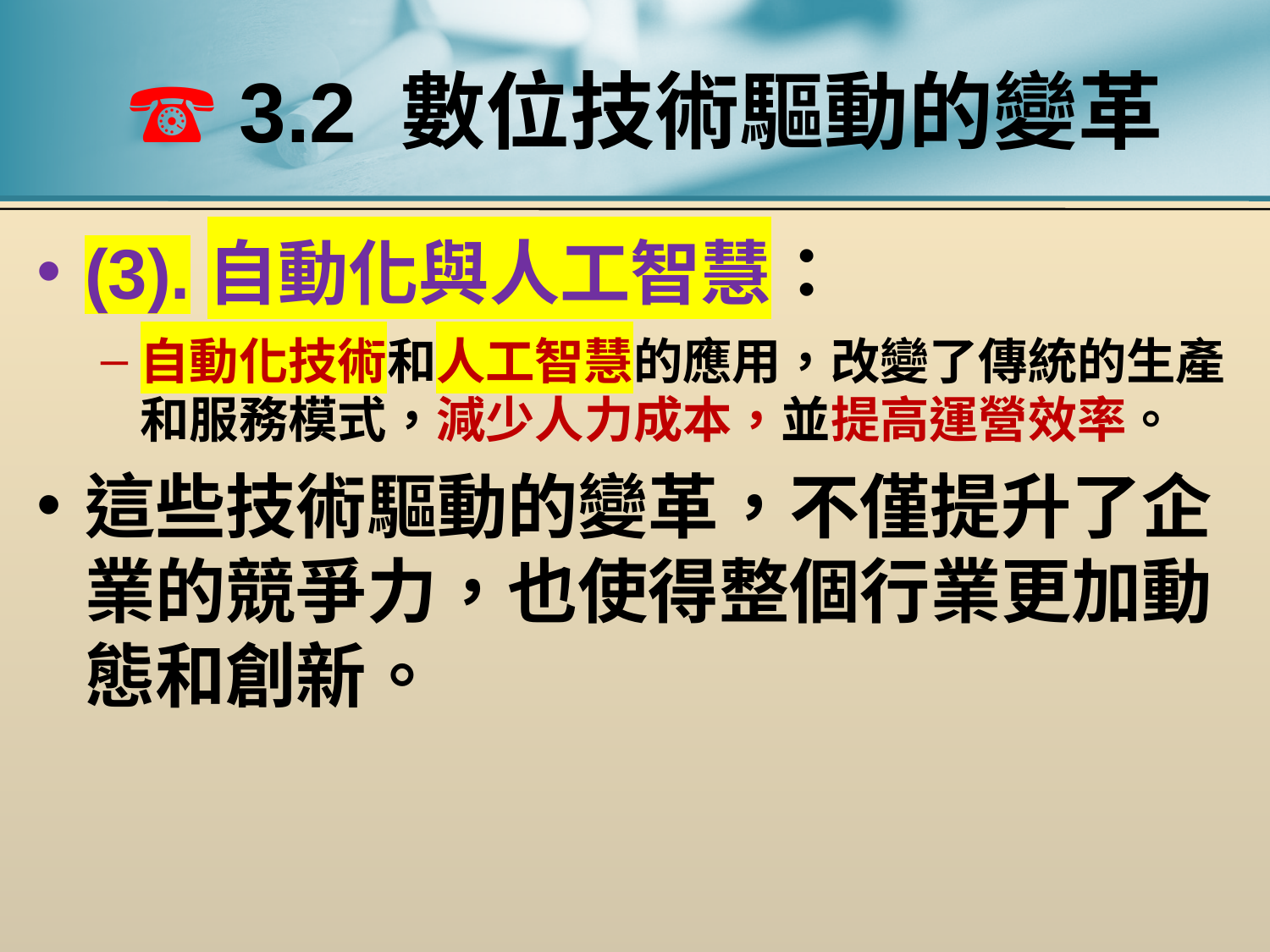

# ☎ 3.2 數位技術驅動的變革
(3).自動化與人工智慧：
自動化技術和人工智慧的應用，改變了傳統的生產和服務模式，減少人力成本，並提高運營效率。
這些技術驅動的變革，不僅提升了企業的競爭力，也使得整個行業更加動態和創新。